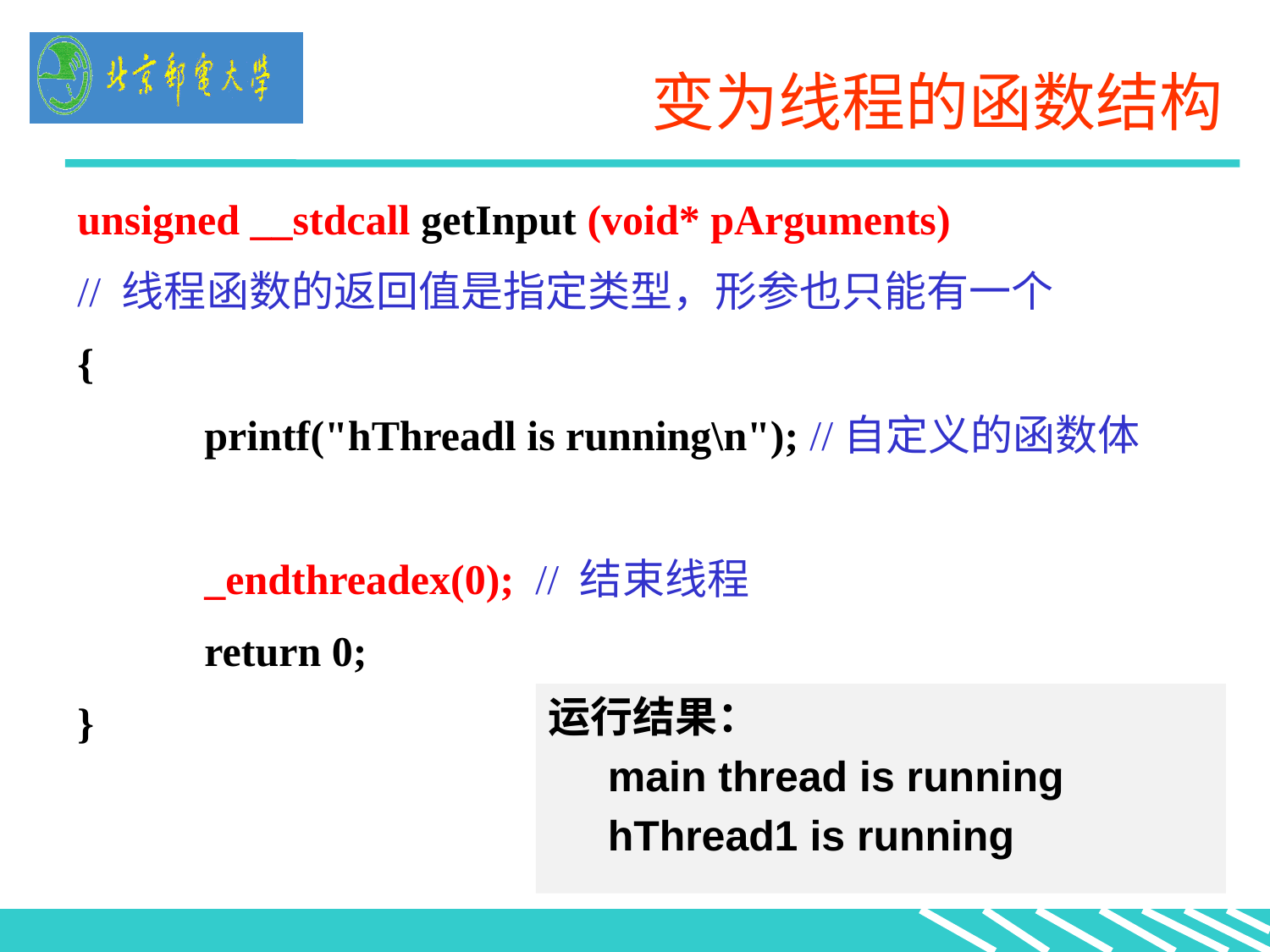

变为线程的函数结构
unsigned __stdcall getInput (void* pArguments)
// 线程函数的返回值是指定类型，形参也只能有一个
{
	printf("hThreadl is running\n"); //自定义的函数体

     	_endthreadex(0);  // 结束线程
	return 0;
}
运行结果：
	 main thread is running
	 hThread1 is running